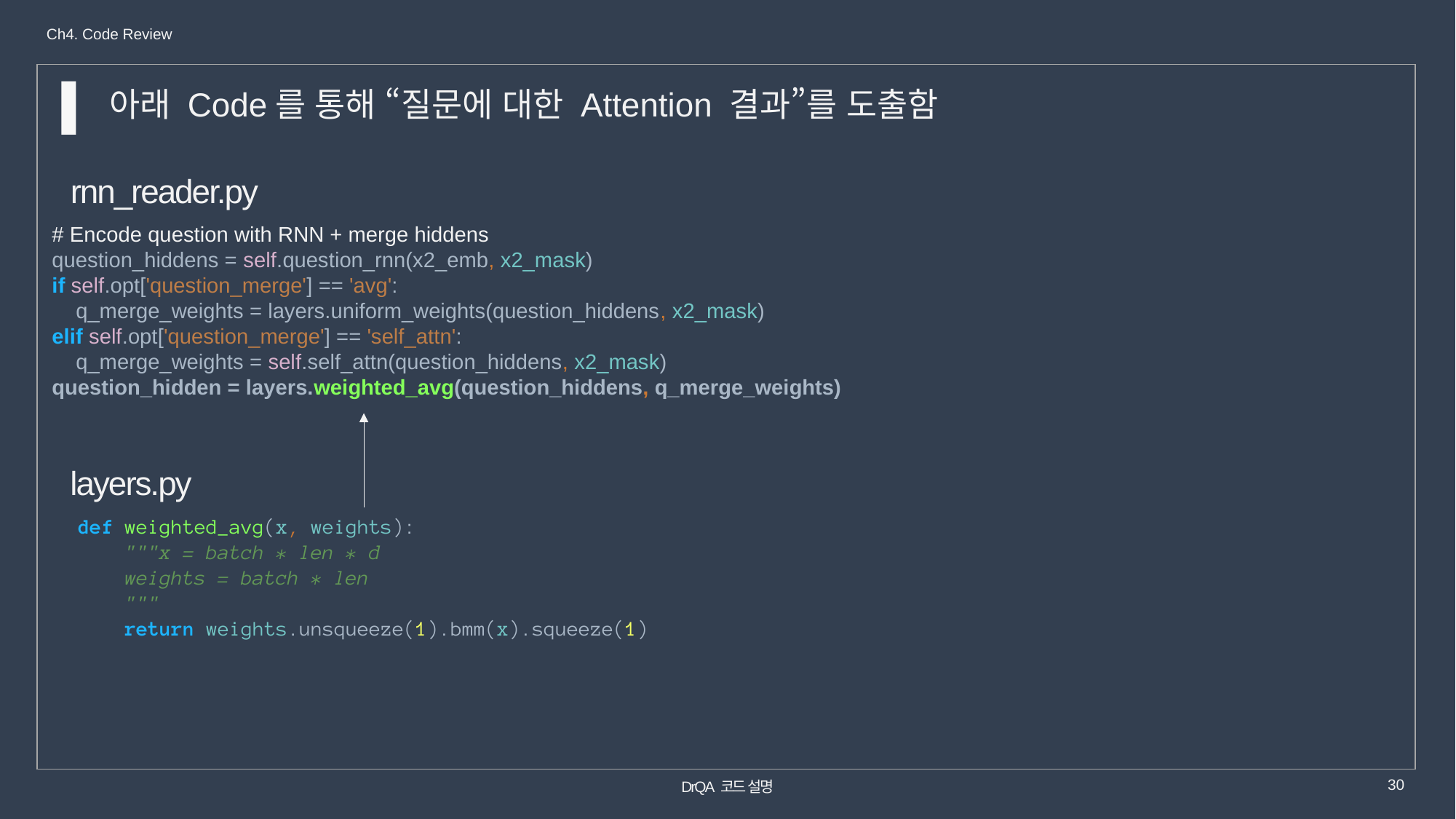

Ch4. Code Review
아래 Code를 통해 “질문에 대한 Attention 결과”를 도출함
rnn_reader.py
# Encode question with RNN + merge hiddens question_hiddens = self.question_rnn(x2_emb, x2_mask) if self.opt['question_merge'] == 'avg': q_merge_weights = layers.uniform_weights(question_hiddens, x2_mask) elif self.opt['question_merge'] == 'self_attn': q_merge_weights = self.self_attn(question_hiddens, x2_mask) question_hidden = layers.weighted_avg(question_hiddens, q_merge_weights)
layers.py
def weighted_avg(x, weights):
    """x = batch * len * d
    weights = batch * len
    """
    return weights.unsqueeze(1).bmm(x).squeeze(1)
30